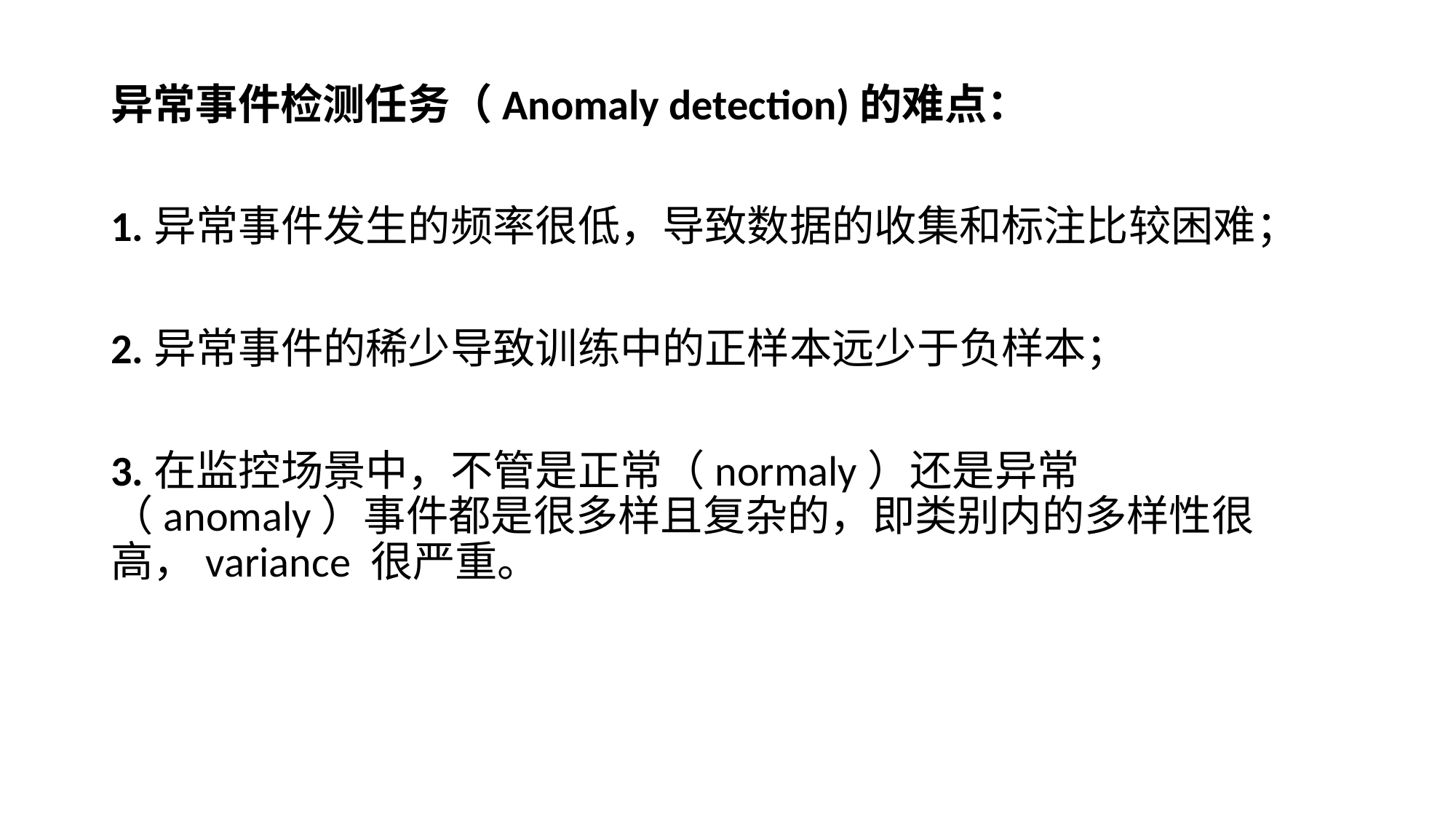

异常事件检测任务（Anomaly detection)的难点：

1.异常事件发生的频率很低，导致数据的收集和标注比较困难；

2.异常事件的稀少导致训练中的正样本远少于负样本；

3.在监控场景中，不管是正常（normaly）还是异常（anomaly）事件都是很多样且复杂的，即类别内的多样性很高，variance 很严重。